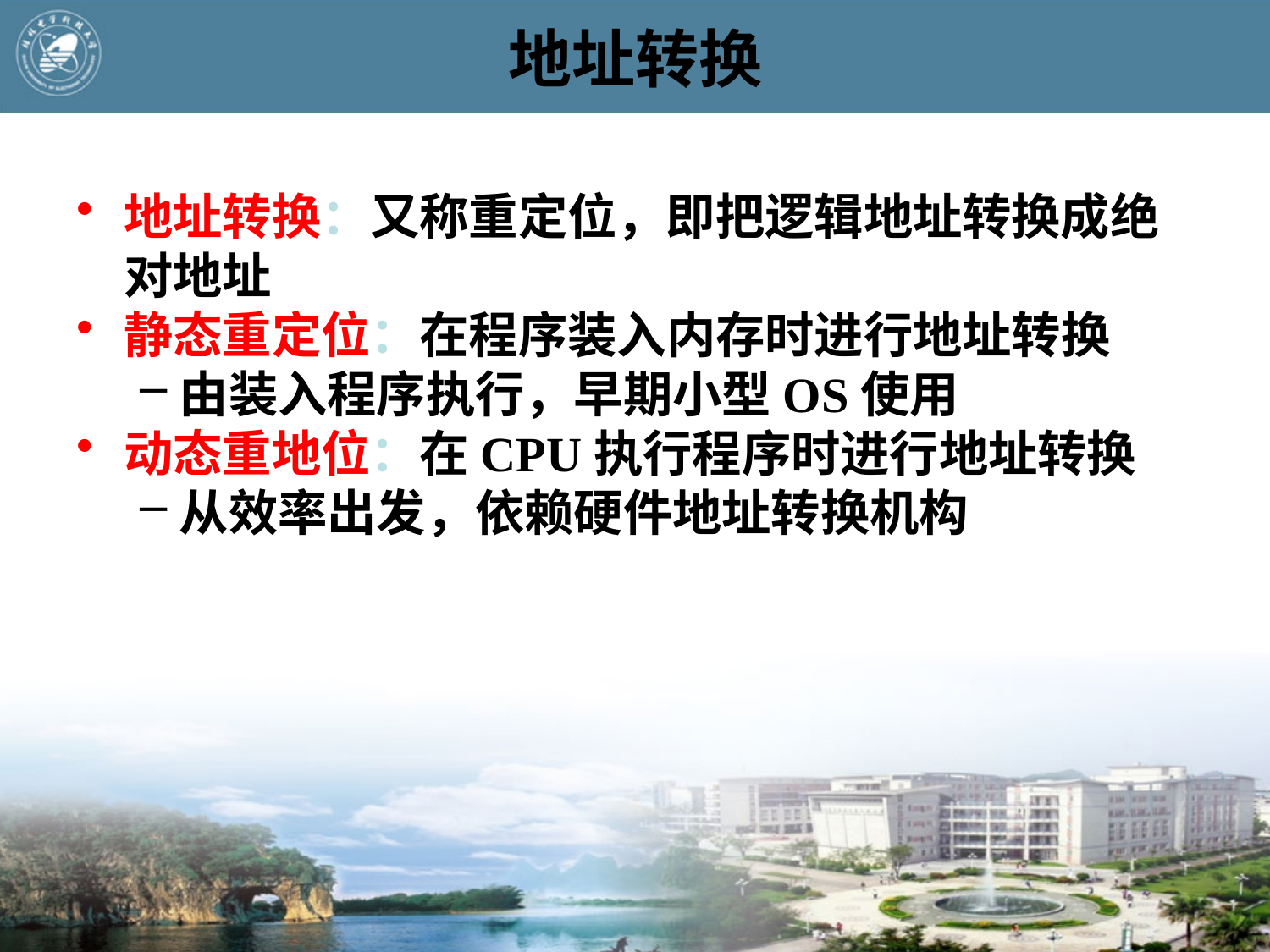

# 地址转换
地址转换：又称重定位，即把逻辑地址转换成绝对地址
静态重定位：在程序装入内存时进行地址转换
由装入程序执行，早期小型OS使用
动态重地位：在CPU执行程序时进行地址转换
从效率出发，依赖硬件地址转换机构